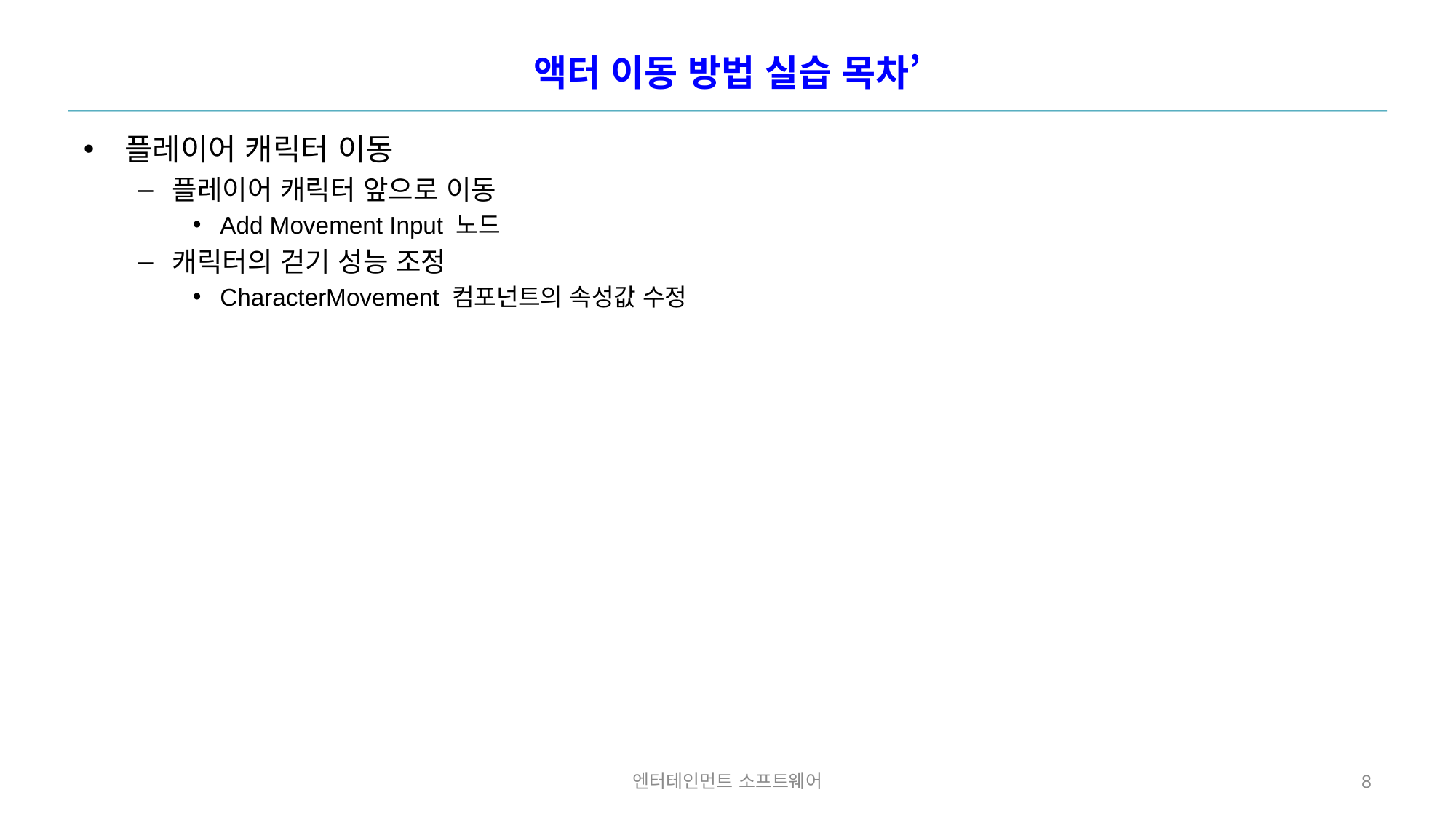

# 액터 이동 방법 실습 목차’
플레이어 캐릭터 이동
플레이어 캐릭터 앞으로 이동
Add Movement Input 노드
캐릭터의 걷기 성능 조정
CharacterMovement 컴포넌트의 속성값 수정

엔터테인먼트 소프트웨어
8